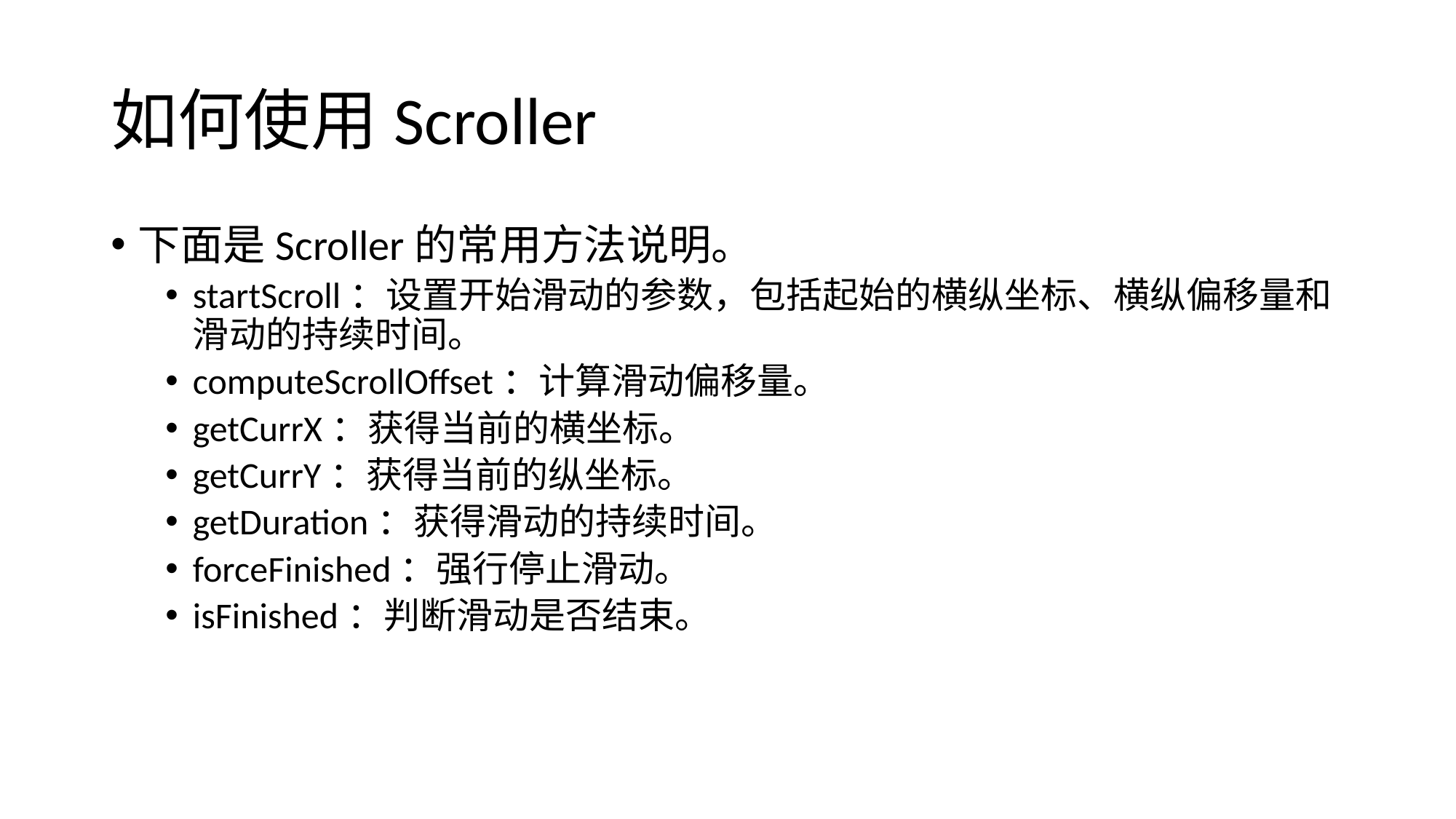

# 如何使用Scroller
下面是Scroller的常用方法说明。
startScroll：设置开始滑动的参数，包括起始的横纵坐标、横纵偏移量和滑动的持续时间。
computeScrollOffset：计算滑动偏移量。
getCurrX：获得当前的横坐标。
getCurrY：获得当前的纵坐标。
getDuration：获得滑动的持续时间。
forceFinished：强行停止滑动。
isFinished：判断滑动是否结束。